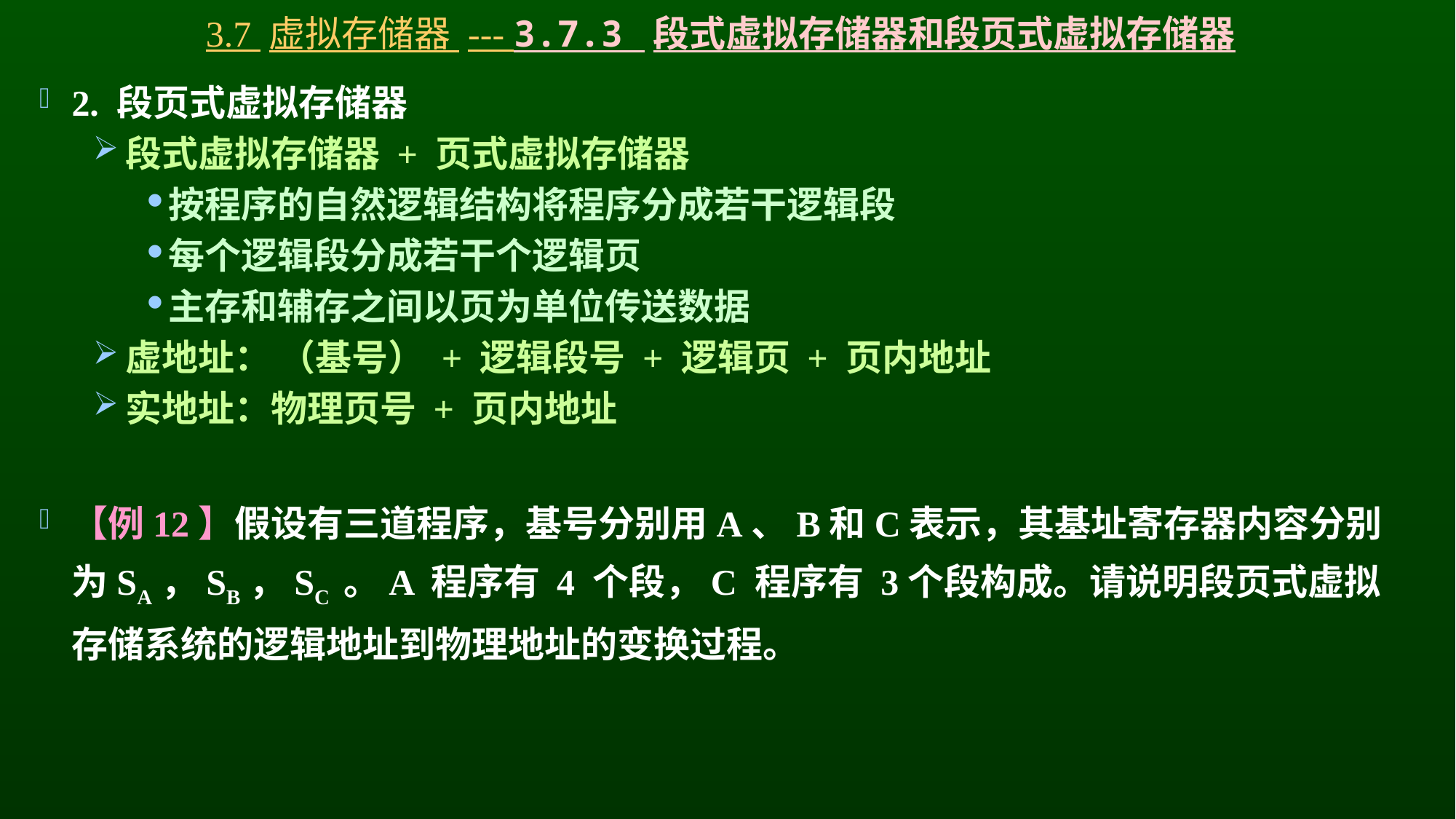

# 3.7 虚拟存储器 --- 3.7.3 段式虚拟存储器和段页式虚拟存储器
2. 段页式虚拟存储器
段式虚拟存储器 + 页式虚拟存储器
按程序的自然逻辑结构将程序分成若干逻辑段
每个逻辑段分成若干个逻辑页
主存和辅存之间以页为单位传送数据
虚地址： （基号） + 逻辑段号 + 逻辑页 + 页内地址
实地址：物理页号 + 页内地址

【例12】假设有三道程序，基号分别用A、B和C表示，其基址寄存器内容分别为SA，SB，SC 。A 程序有 4 个段，C 程序有 3个段构成。请说明段页式虚拟存储系统的逻辑地址到物理地址的变换过程。